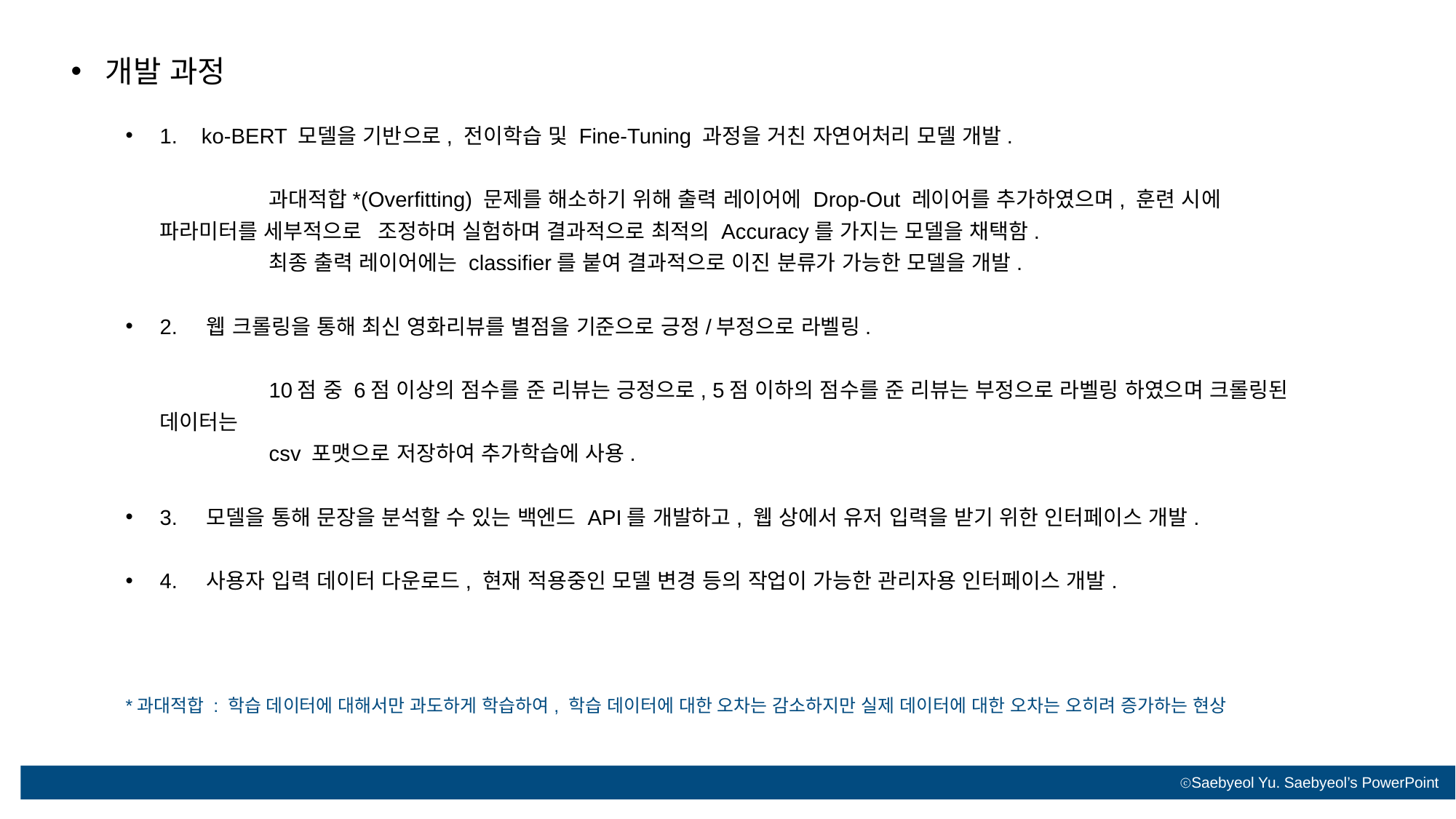

개발 과정

1.    ko-BERT 모델을 기반으로, 전이학습 및 Fine-Tuning 과정을 거친 자연어처리 모델 개발.
	과대적합*(Overfitting) 문제를 해소하기 위해 출력 레이어에 Drop-Out 레이어를 추가하였으며, 훈련 시에 파라미터를 세부적으로 	조정하며 실험하며 결과적으로 최적의 Accuracy를 가지는 모델을 채택함.
	최종 출력 레이어에는 classifier를 붙여 결과적으로 이진 분류가 가능한 모델을 개발.
2.    웹 크롤링을 통해 최신 영화리뷰를 별점을 기준으로 긍정/부정으로 라벨링.
	10점 중 6점 이상의 점수를 준 리뷰는 긍정으로, 5점 이하의 점수를 준 리뷰는 부정으로 라벨링 하였으며 크롤링된 데이터는
	csv 포맷으로 저장하여 추가학습에 사용.

3.    모델을 통해 문장을 분석할 수 있는 백엔드 API를 개발하고, 웹 상에서 유저 입력을 받기 위한 인터페이스 개발.

4.    사용자 입력 데이터 다운로드, 현재 적용중인 모델 변경 등의 작업이 가능한 관리자용 인터페이스 개발.

*과대적합 : 학습 데이터에 대해서만 과도하게 학습하여, 학습 데이터에 대한 오차는 감소하지만 실제 데이터에 대한 오차는 오히려 증가하는 현상